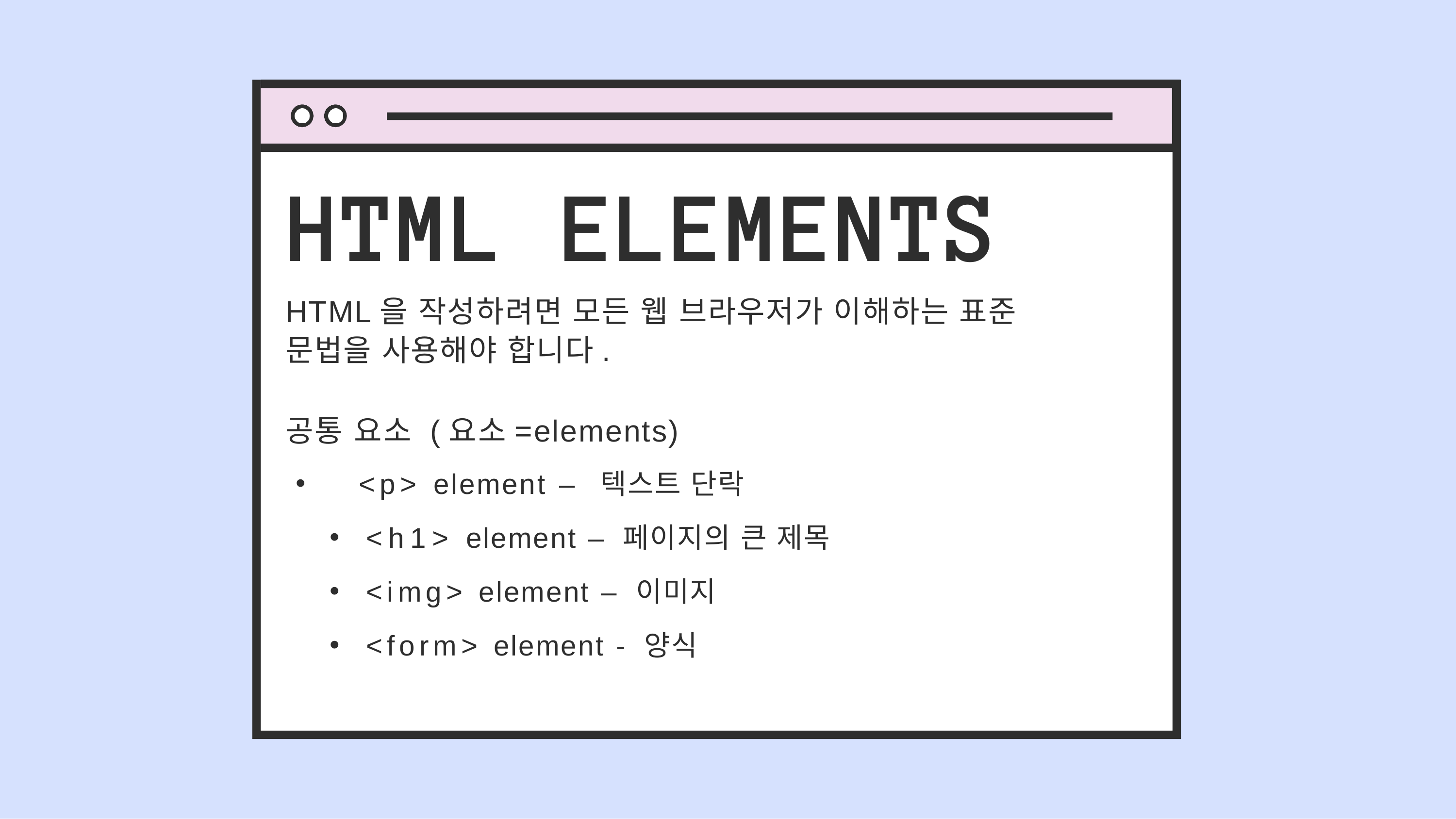

# HTML ELEMENTS
HTML을 작성하려면 모든 웹 브라우저가 이해하는 표준 문법을 사용해야 합니다.

공통 요소 (요소=elements)
   <p> element – 텍스트 단락
<h1> element – 페이지의 큰 제목
<img> element – 이미지
<form> element - 양식